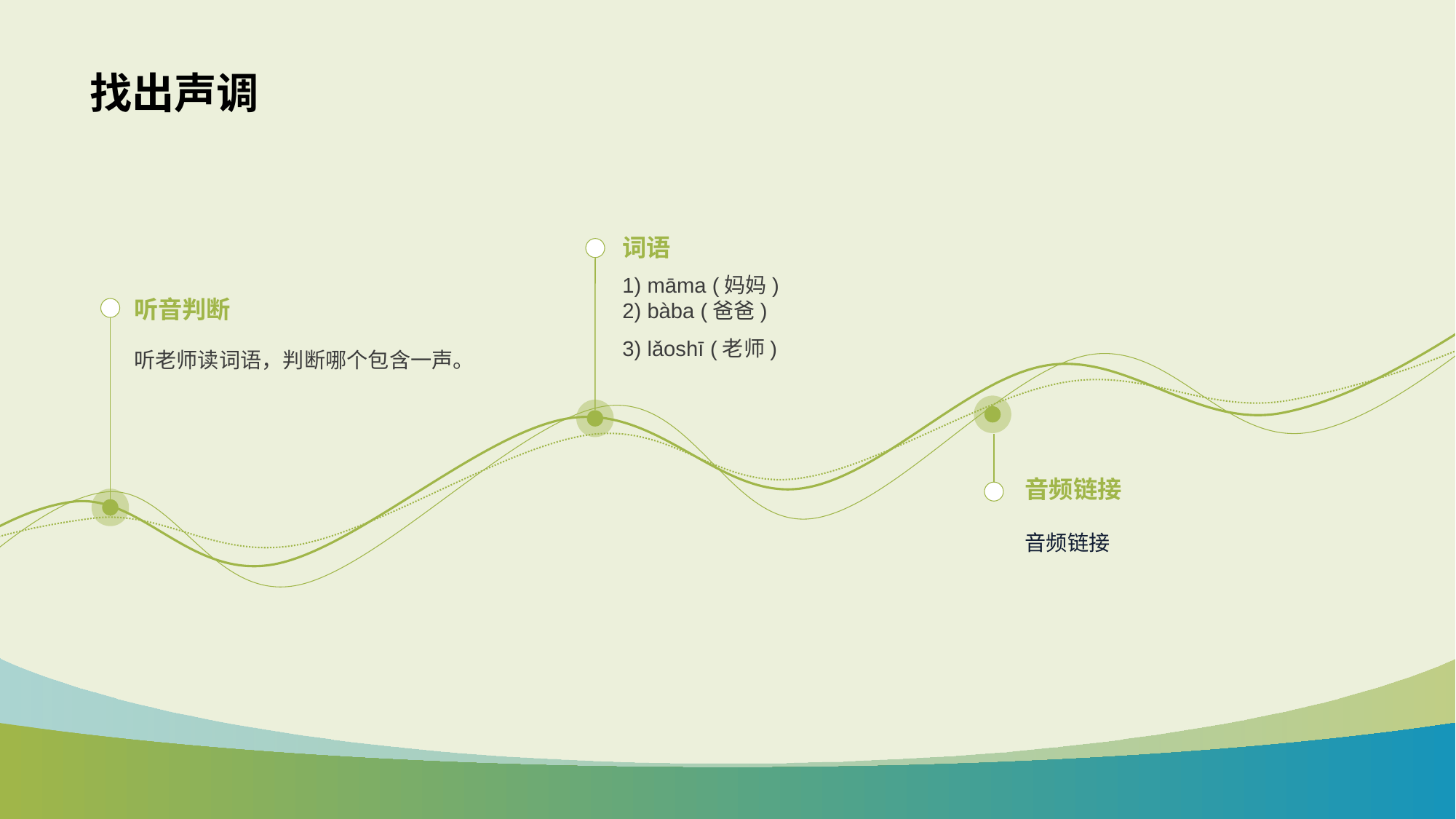

# 找出声调
词语

1) māma (妈妈)
2) bàba (爸爸)
3) lǎoshī (老师)
听音判断

听老师读词语，判断哪个包含一声。

音频链接

音频链接